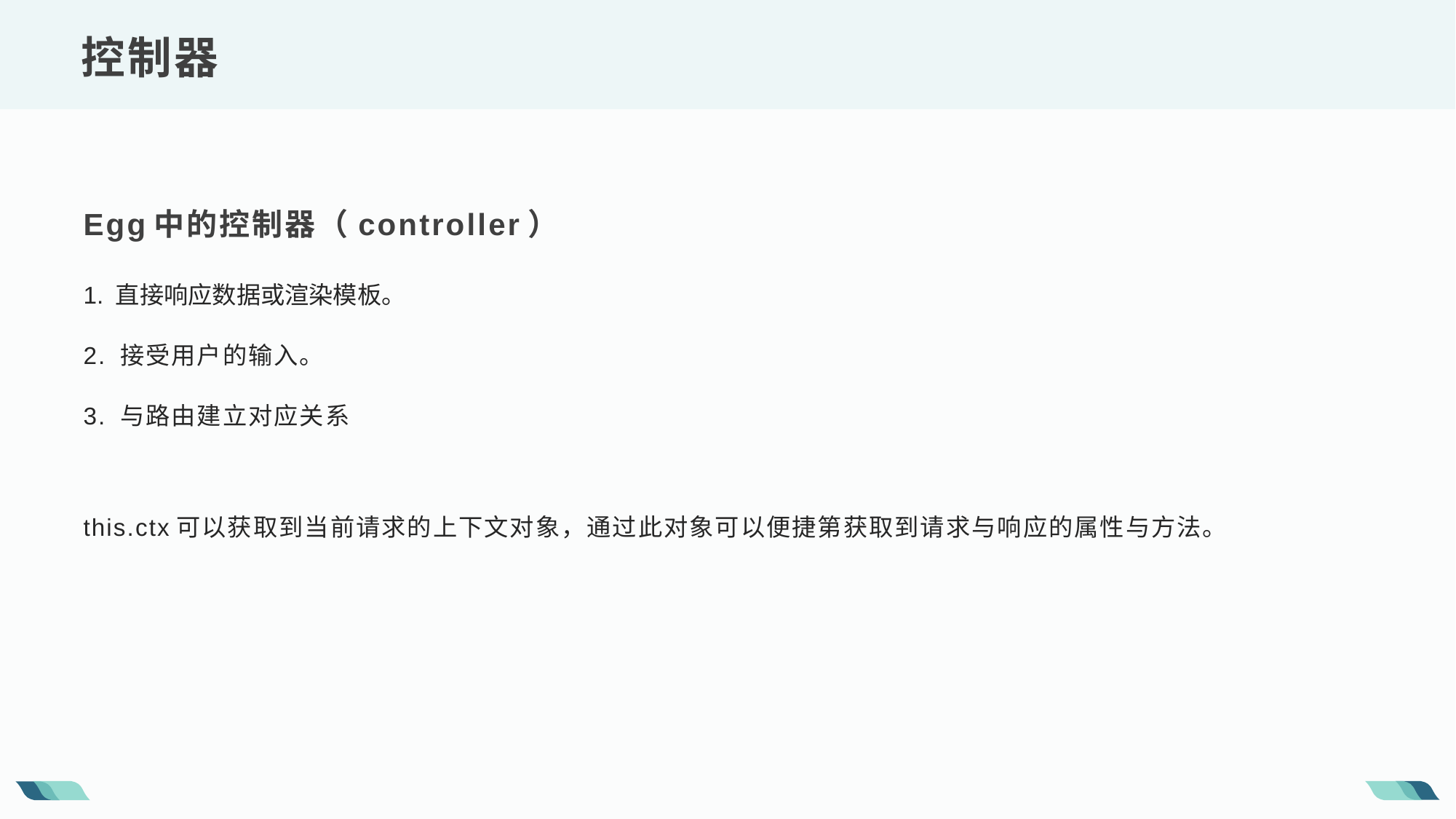

控制器
Egg中的控制器（controller）

1. 直接响应数据或渲染模板。
2. 接受用户的输入。
3. 与路由建立对应关系

this.ctx可以获取到当前请求的上下文对象，通过此对象可以便捷第获取到请求与响应的属性与方法。